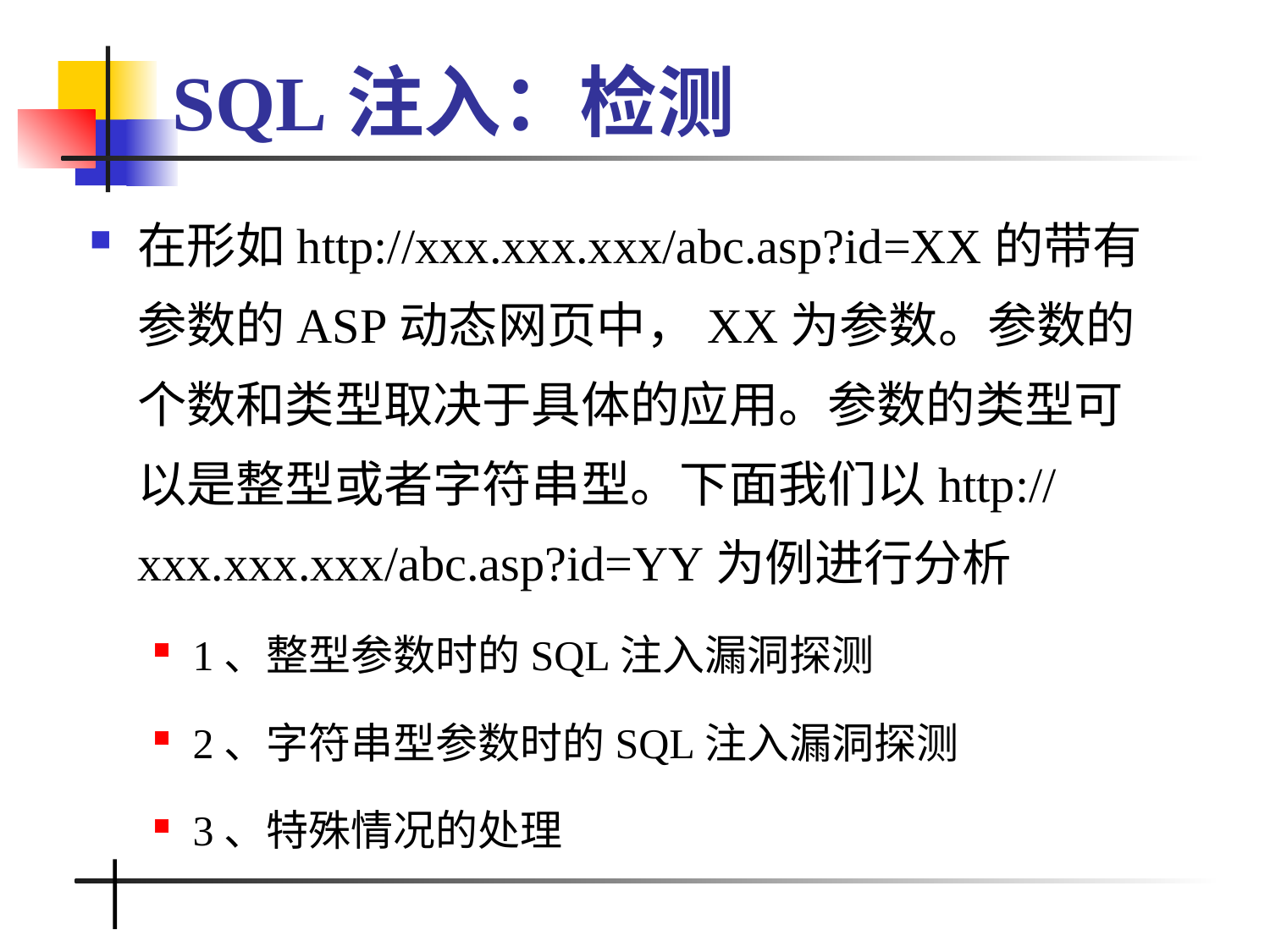

# SQL注入：检测
在形如http://xxx.xxx.xxx/abc.asp?id=XX的带有参数的ASP动态网页中，XX为参数。参数的个数和类型取决于具体的应用。参数的类型可以是整型或者字符串型。下面我们以http://xxx.xxx.xxx/abc.asp?id=YY为例进行分析
1、整型参数时的SQL注入漏洞探测
2、字符串型参数时的SQL注入漏洞探测
3、特殊情况的处理